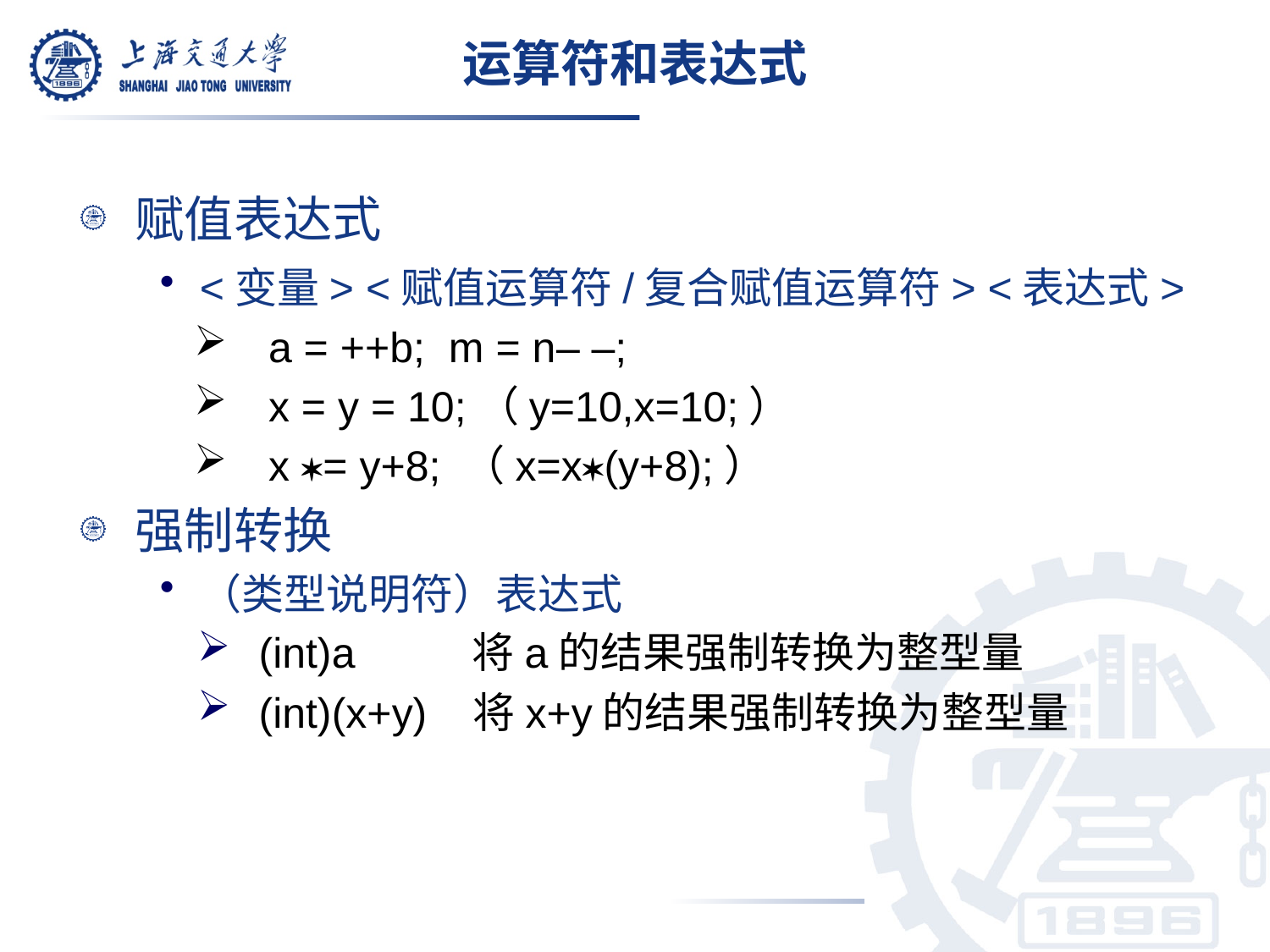

# 运算符和表达式
赋值表达式
<变量> <赋值运算符/复合赋值运算符> <表达式>
a = ++b;  m = n– –;
x = y = 10;（y=10,x=10;）
x ∗= y+8; （x=x∗(y+8);）
强制转换
（类型说明符）表达式
(int)a         将a的结果强制转换为整型量
(int)(x+y)   将x+y的结果强制转换为整型量